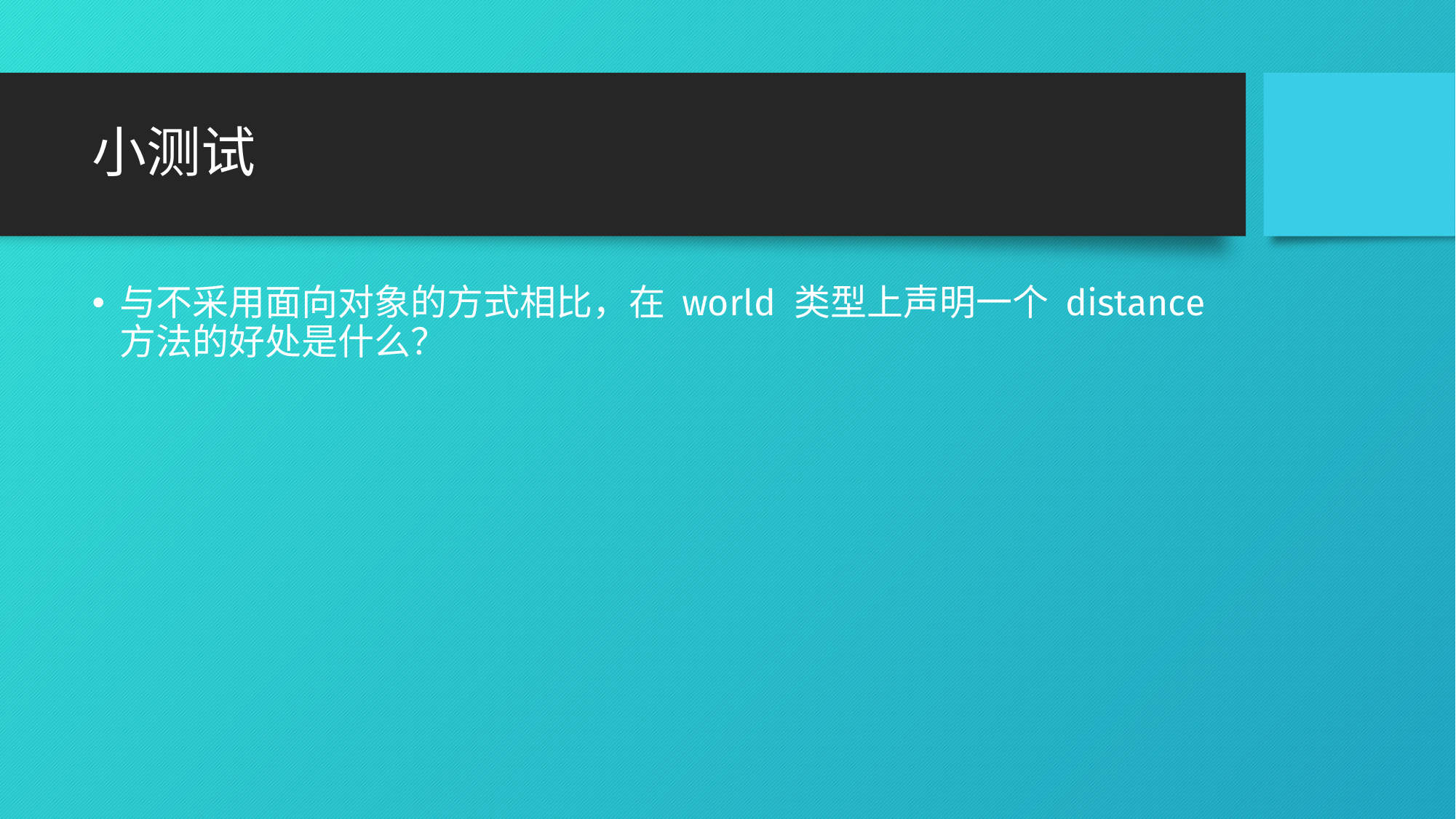

# 小测试
与不采用面向对象的方式相比，在 world 类型上声明一个 distance 方法的好处是什么？